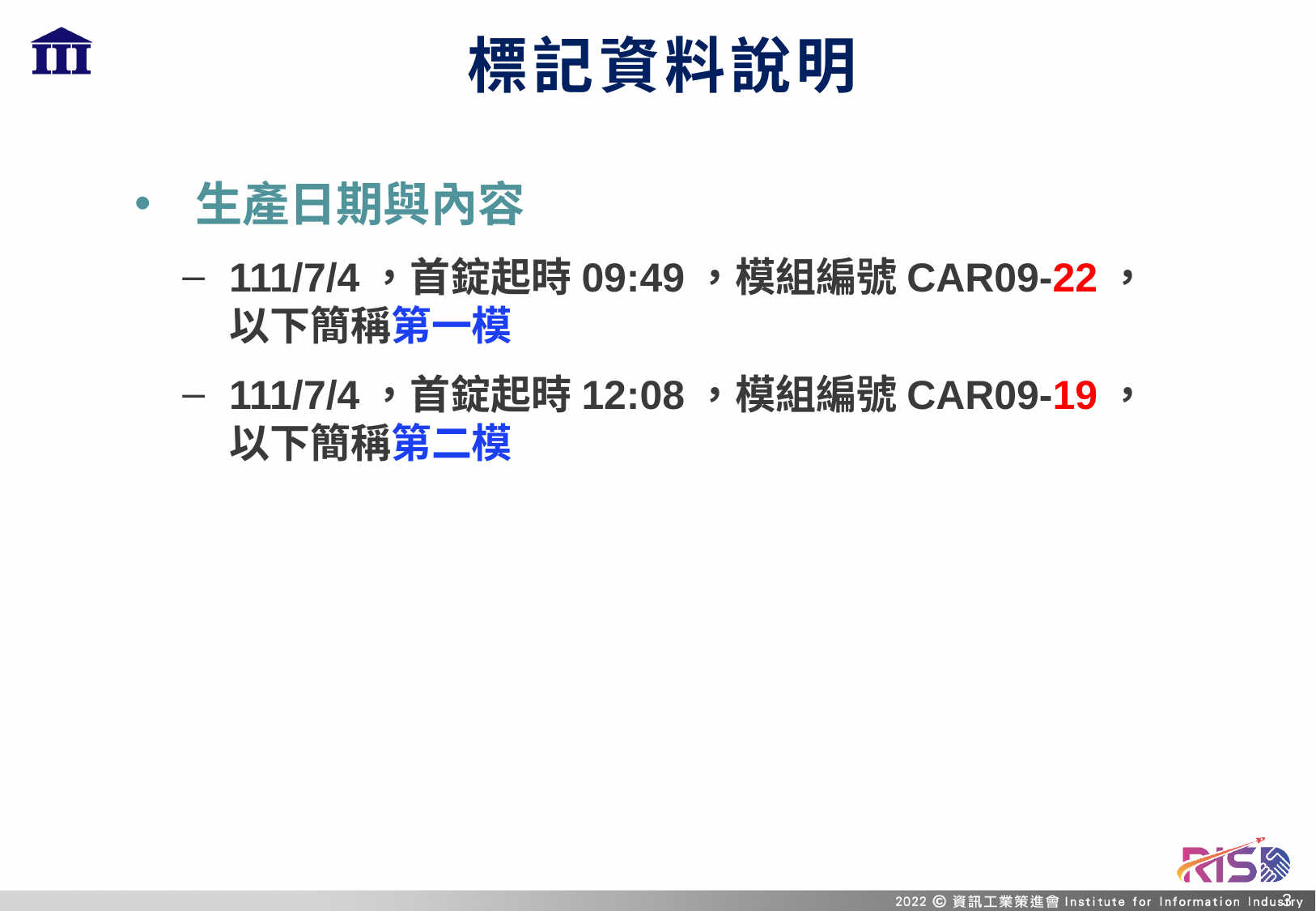

# 標記資料說明
生產日期與內容
111/7/4，首錠起時09:49，模組編號CAR09-22，以下簡稱第一模
111/7/4，首錠起時12:08，模組編號CAR09-19，以下簡稱第二模
3